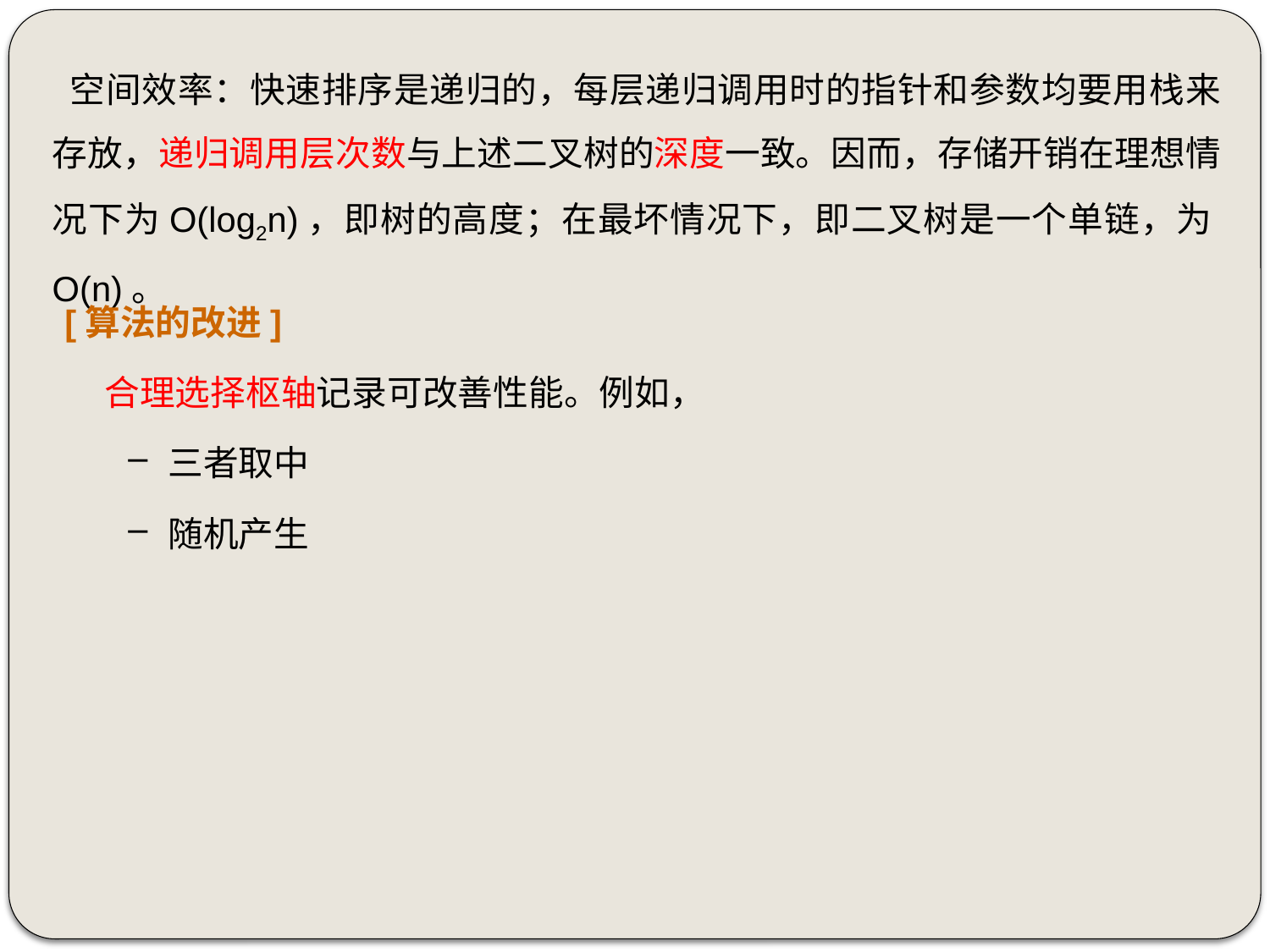

空间效率：快速排序是递归的，每层递归调用时的指针和参数均要用栈来存放，递归调用层次数与上述二叉树的深度一致。因而，存储开销在理想情况下为O(log2n)，即树的高度；在最坏情况下，即二叉树是一个单链，为O(n)。

[算法的改进]
    合理选择枢轴记录可改善性能。例如，
三者取中
随机产生